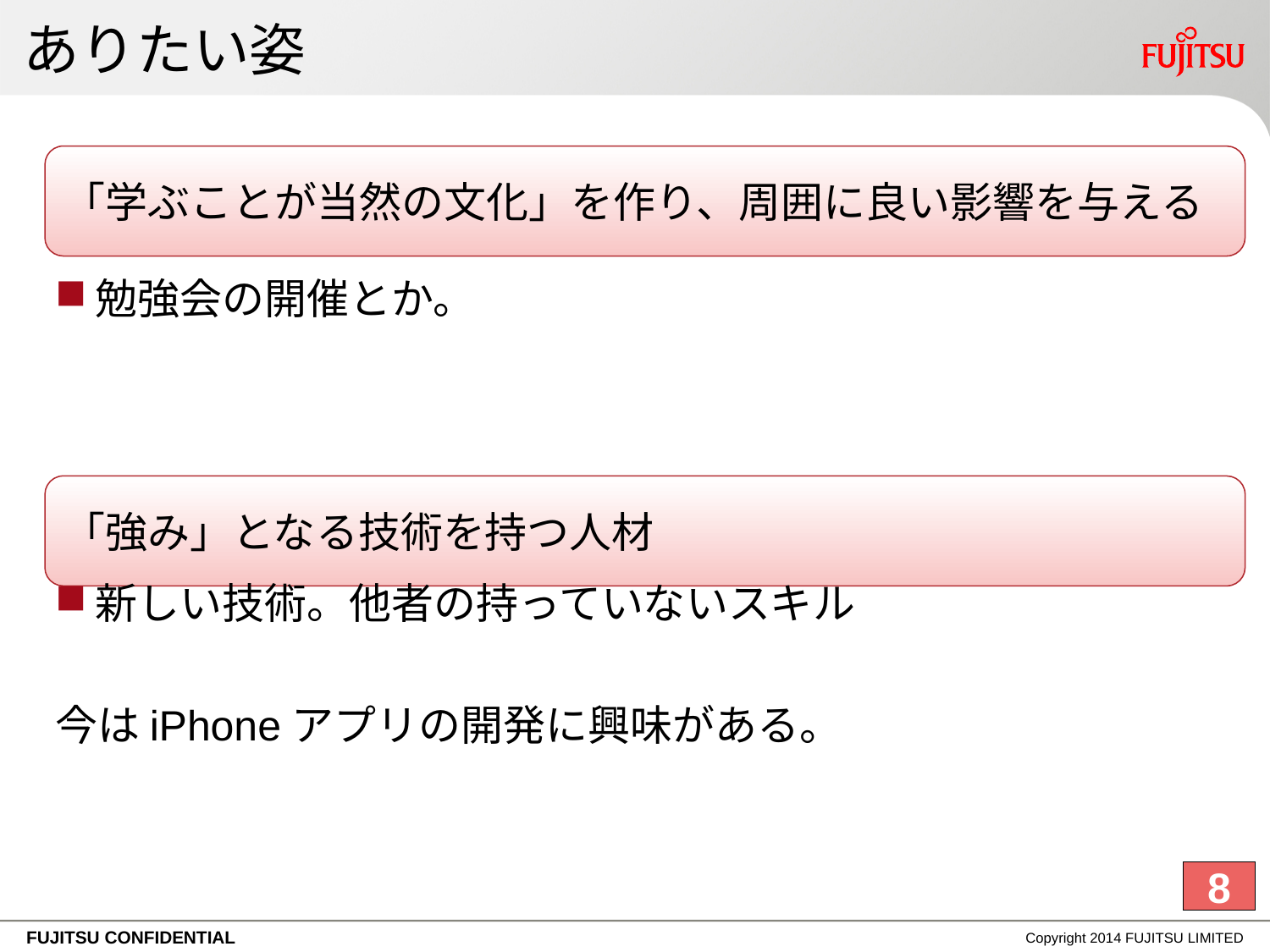

# ありたい姿
「学ぶことが当然の文化」を作り、周囲に良い影響を与える
勉強会の開催とか。

新しい技術。他者の持っていないスキル

今はiPhoneアプリの開発に興味がある。
「強み」となる技術を持つ人材
8
Copyright 2014 FUJITSU LIMITED